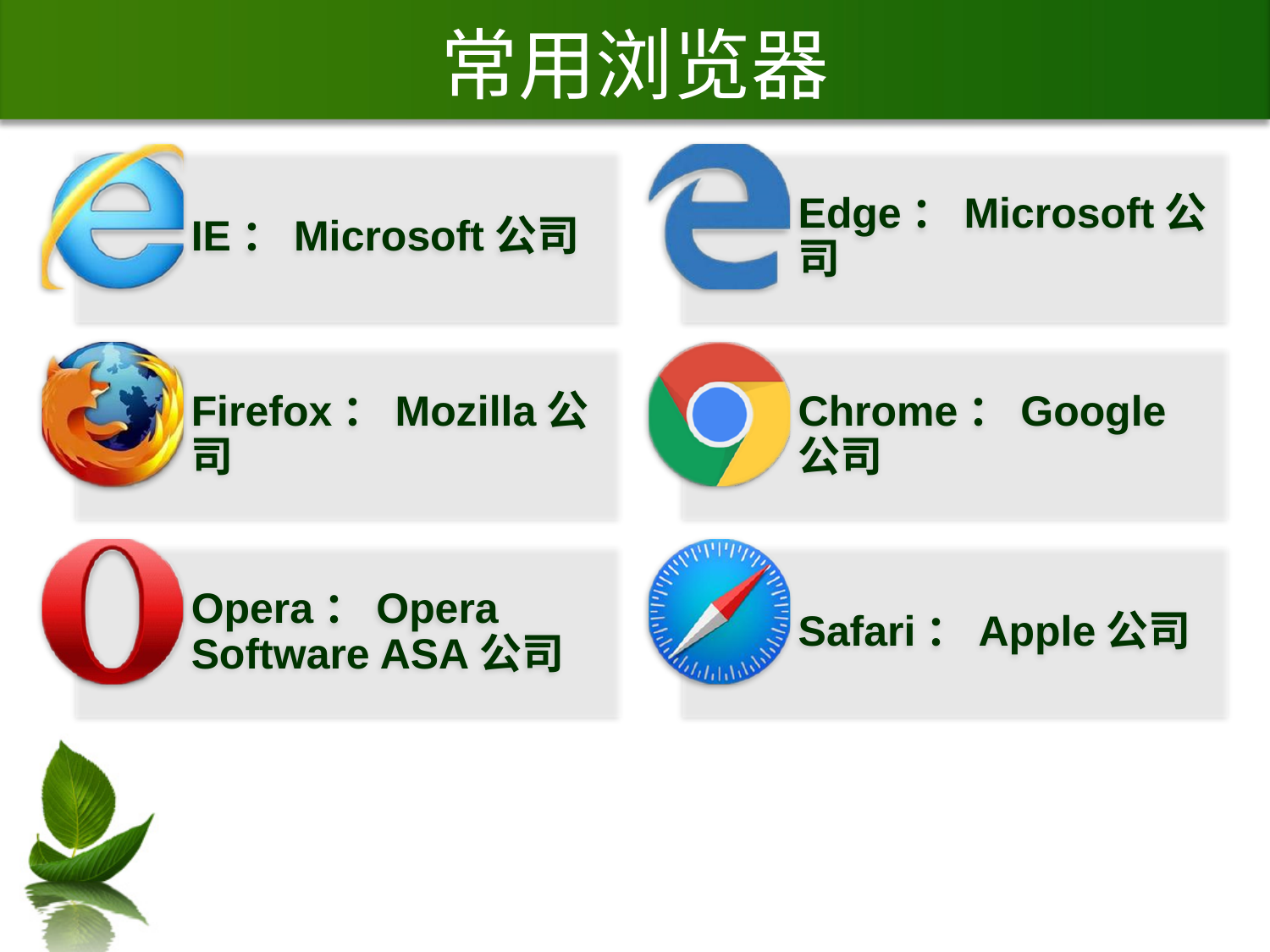

# 常用浏览器
IE：Microsoft公司
Edge：Microsoft公司
Firefox：Mozilla公司
Chrome：Google公司
Opera：Opera Software ASA公司
Safari：Apple公司